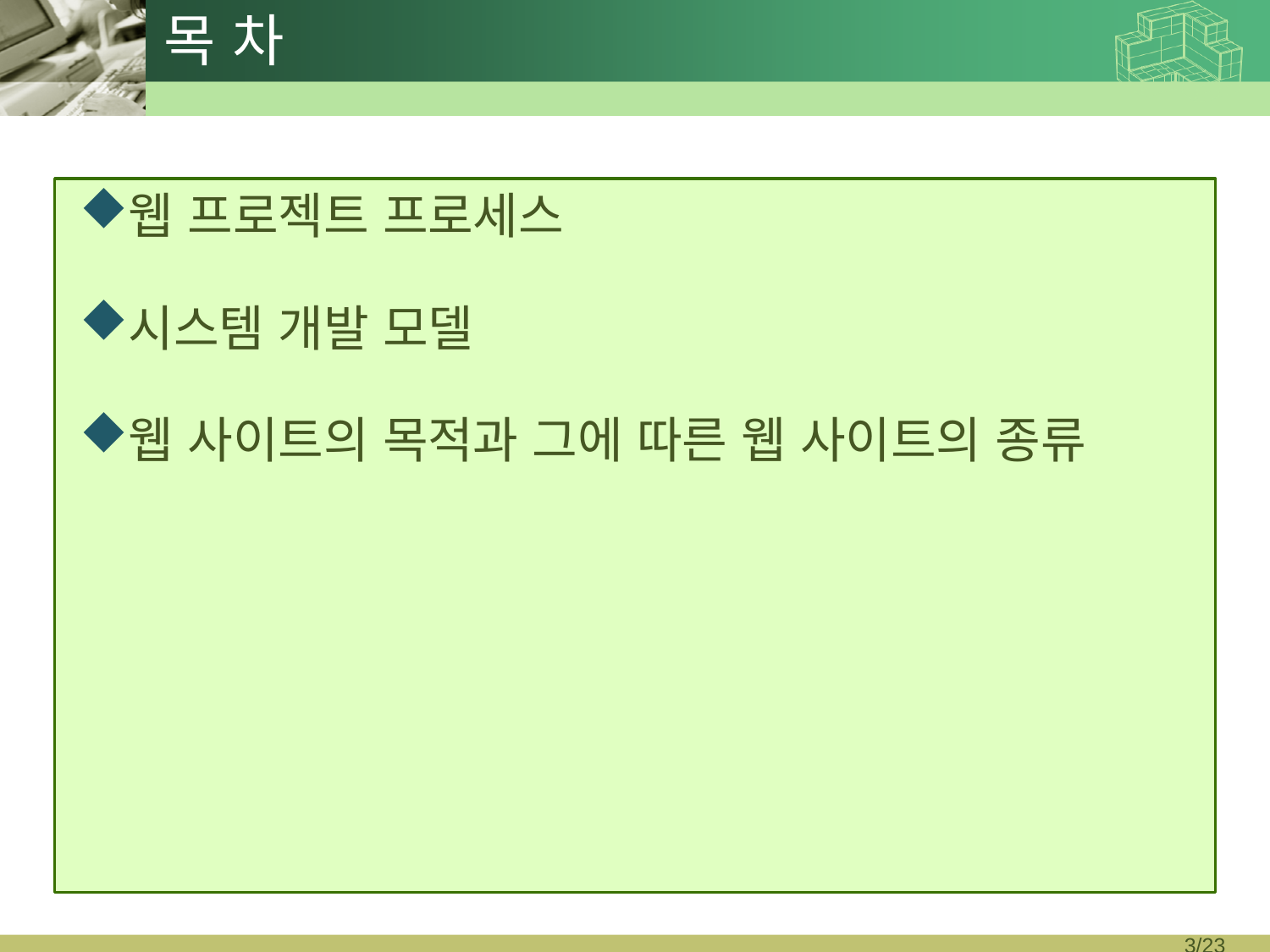

# 목 차
웹 프로젝트 프로세스
시스템 개발 모델
웹 사이트의 목적과 그에 따른 웹 사이트의 종류